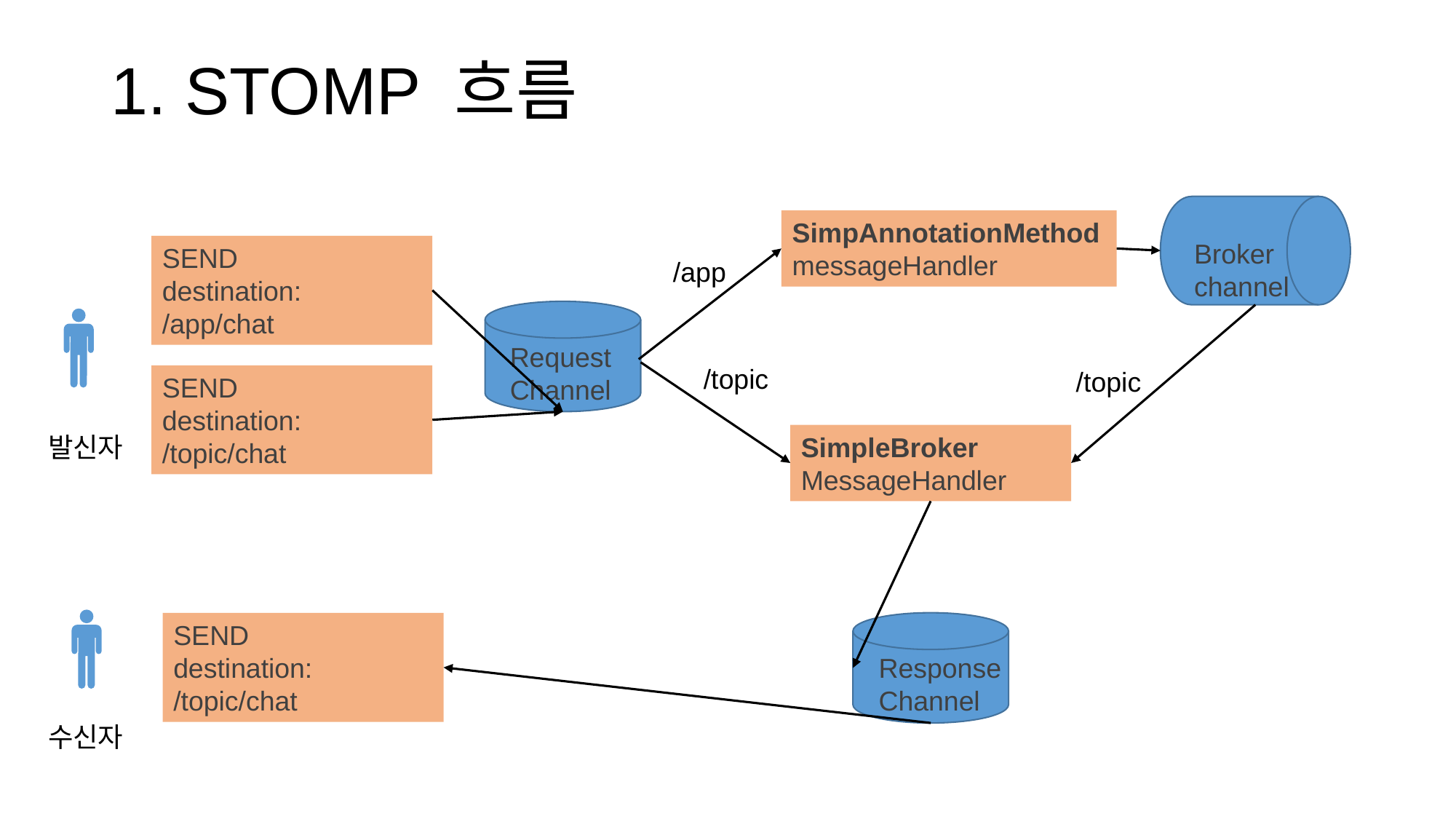

# 1. STOMP 흐름

SimpAnnotationMethod
messageHandler
Broker
channel
SEND
destination:
/app/chat
/app

Request
Channel
/topic
/topic
SEND
destination:
/topic/chat
발신자
SimpleBroker
MessageHandler

SEND
destination:
/topic/chat
Response
Channel
수신자